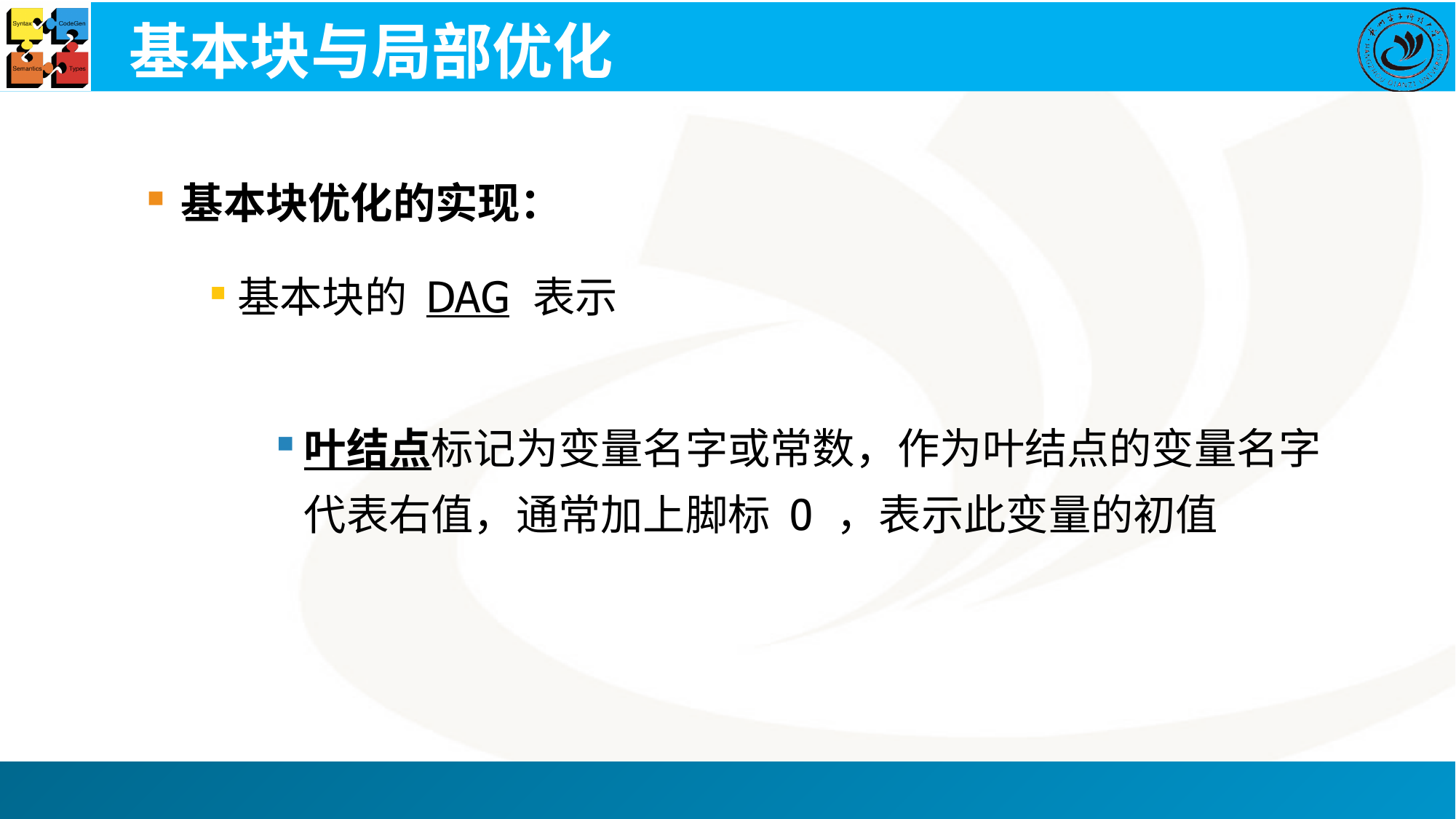

# 基本块与局部优化
基本块优化的实现：
基本块的 DAG 表示
叶结点标记为变量名字或常数，作为叶结点的变量名字代表右值，通常加上脚标 0 ，表示此变量的初值
26